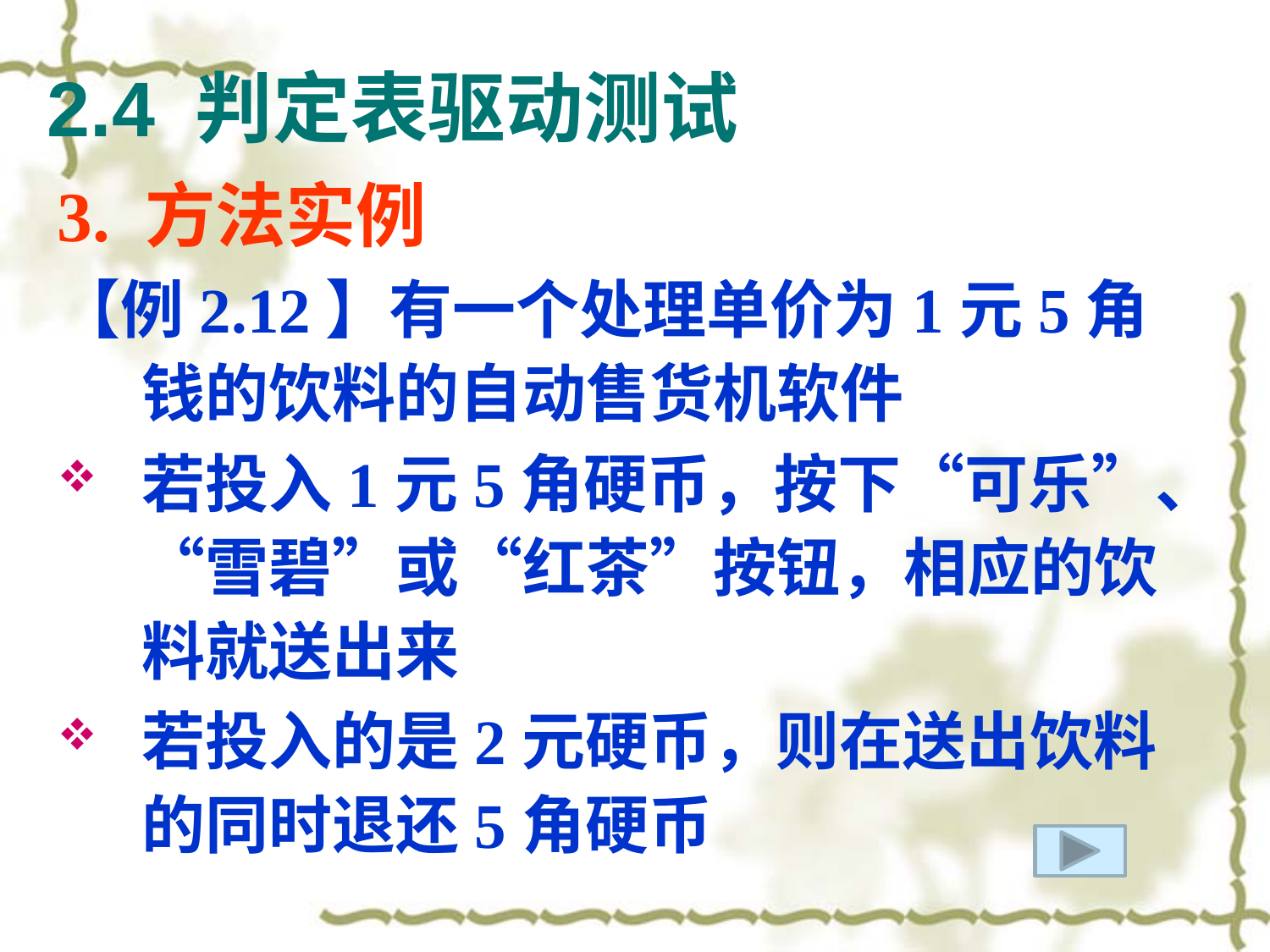

# 2.4 判定表驱动测试
3. 方法实例
【例2.12】有一个处理单价为1元5角钱的饮料的自动售货机软件
若投入1元5角硬币，按下“可乐”、“雪碧”或“红茶”按钮，相应的饮料就送出来
若投入的是2元硬币，则在送出饮料的同时退还5角硬币